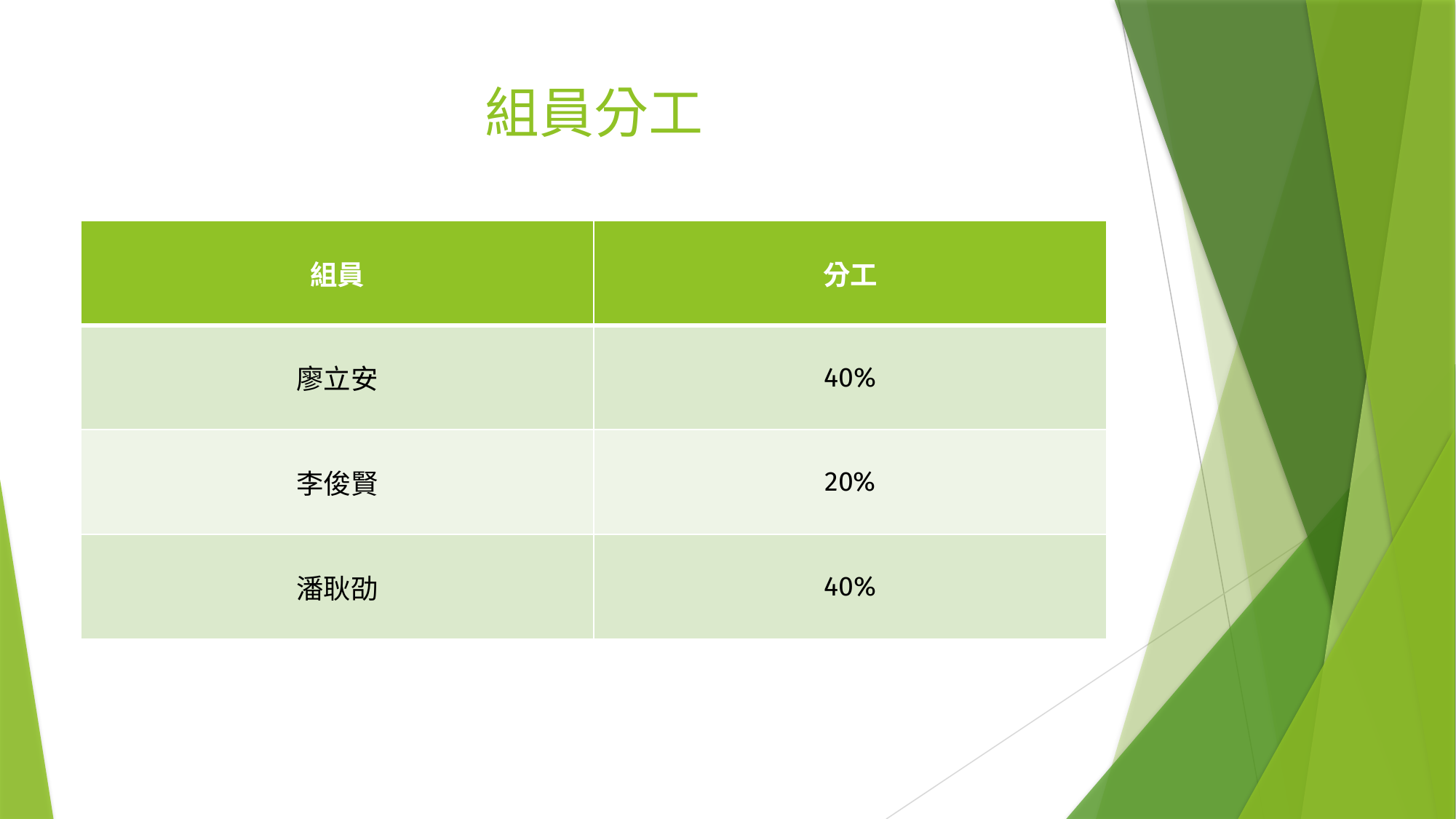

# 組員分工
| 組員 | 分工 |
| --- | --- |
| 廖立安 | 40% |
| 李俊賢 | 20% |
| 潘耿劭 | 40% |